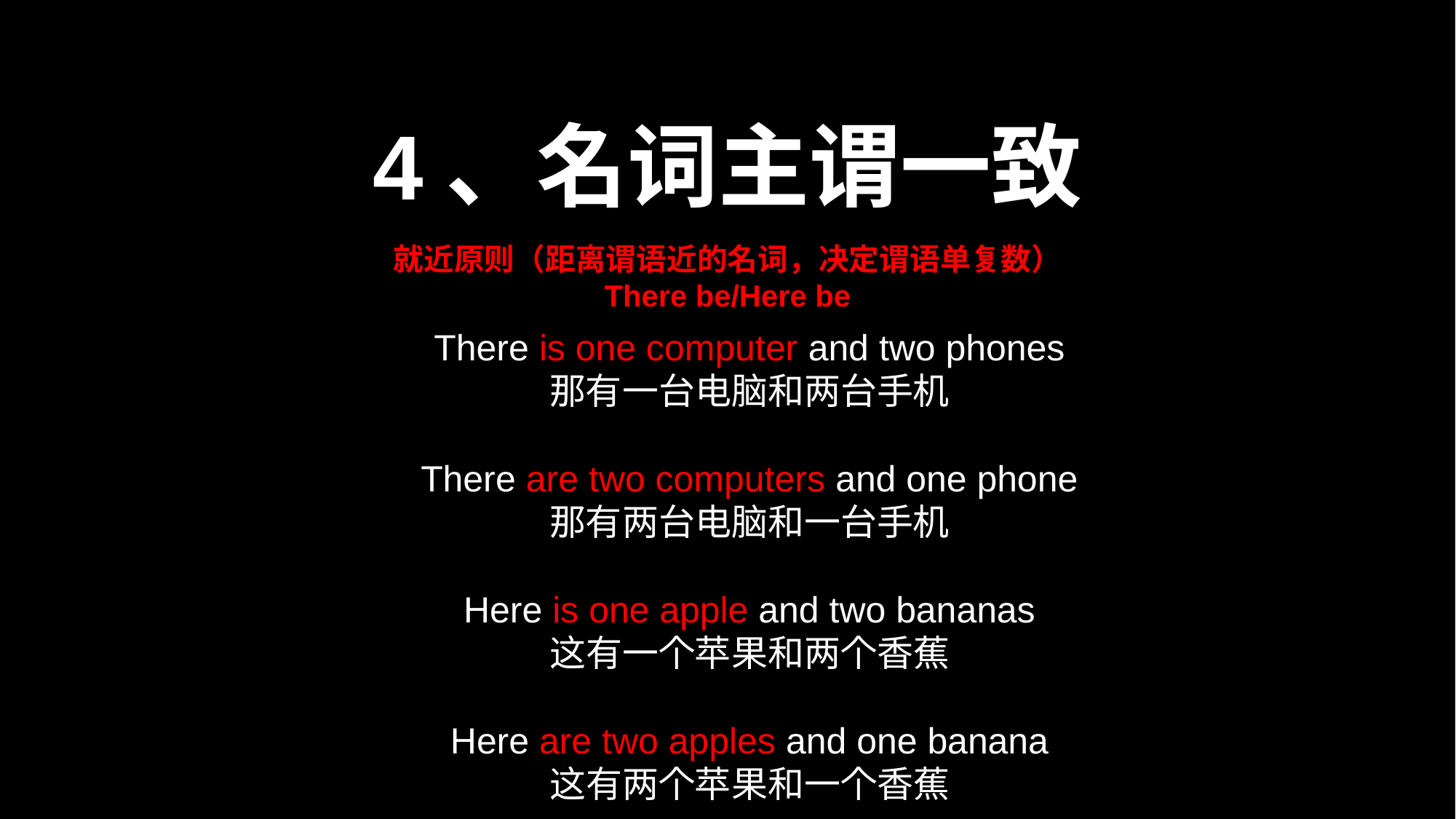

4、名词主谓一致
就近原则（距离谓语近的名词，决定谓语单复数）
There be/Here be
There is one computer and two phones
那有一台电脑和两台手机

There are two computers and one phone
那有两台电脑和一台手机

Here is one apple and two bananas
这有一个苹果和两个香蕉

Here are two apples and one banana
这有两个苹果和一个香蕉